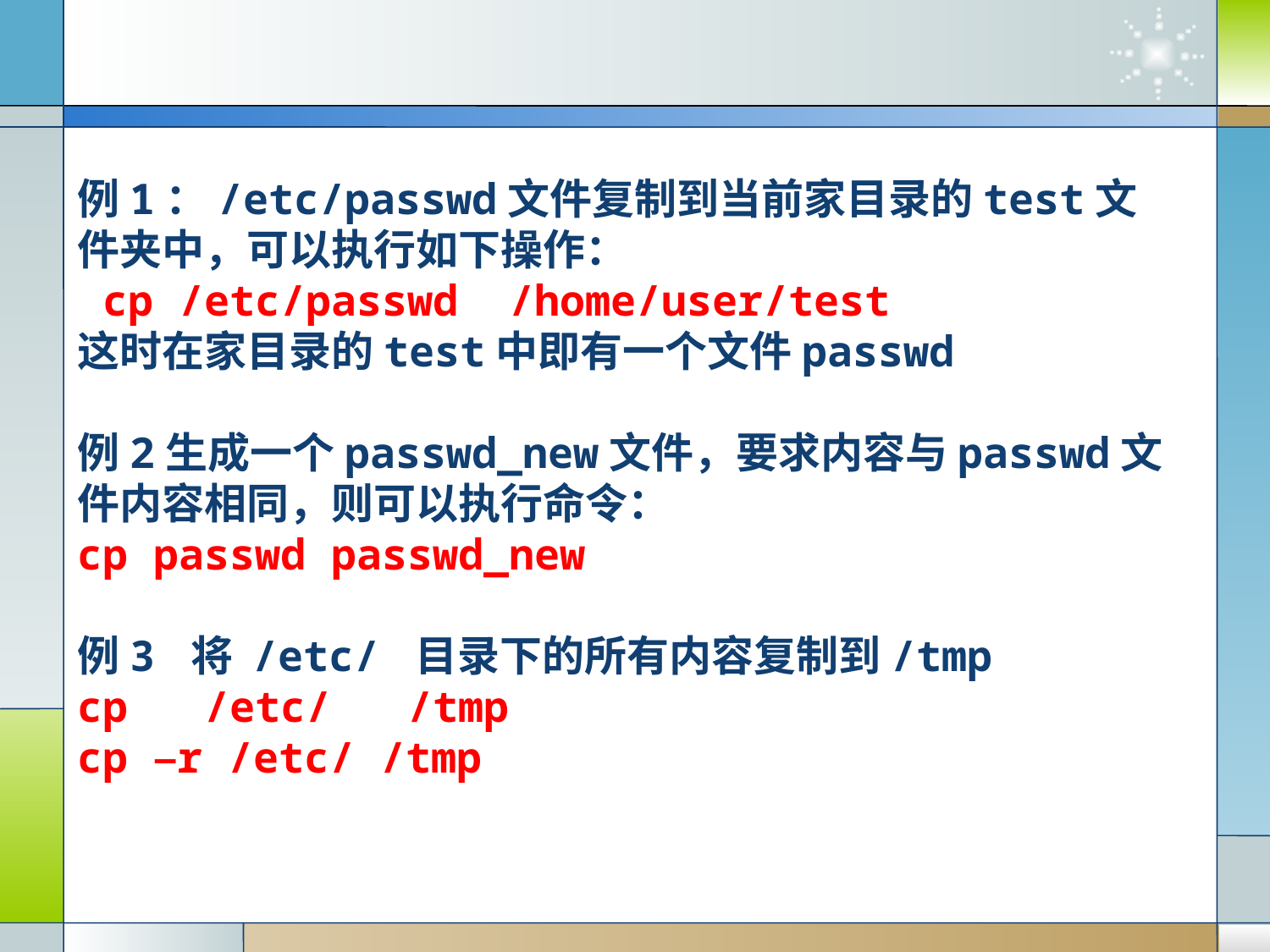

#
例1：/etc/passwd文件复制到当前家目录的test文件夹中，可以执行如下操作：
 cp /etc/passwd  /home/user/test
这时在家目录的test中即有一个文件passwd

例2生成一个passwd_new文件，要求内容与passwd文件内容相同，则可以执行命令：
cp passwd passwd_new

例3 将 /etc/ 目录下的所有内容复制到/tmp
cp   /etc/   /tmp
cp –r /etc/ /tmp

47